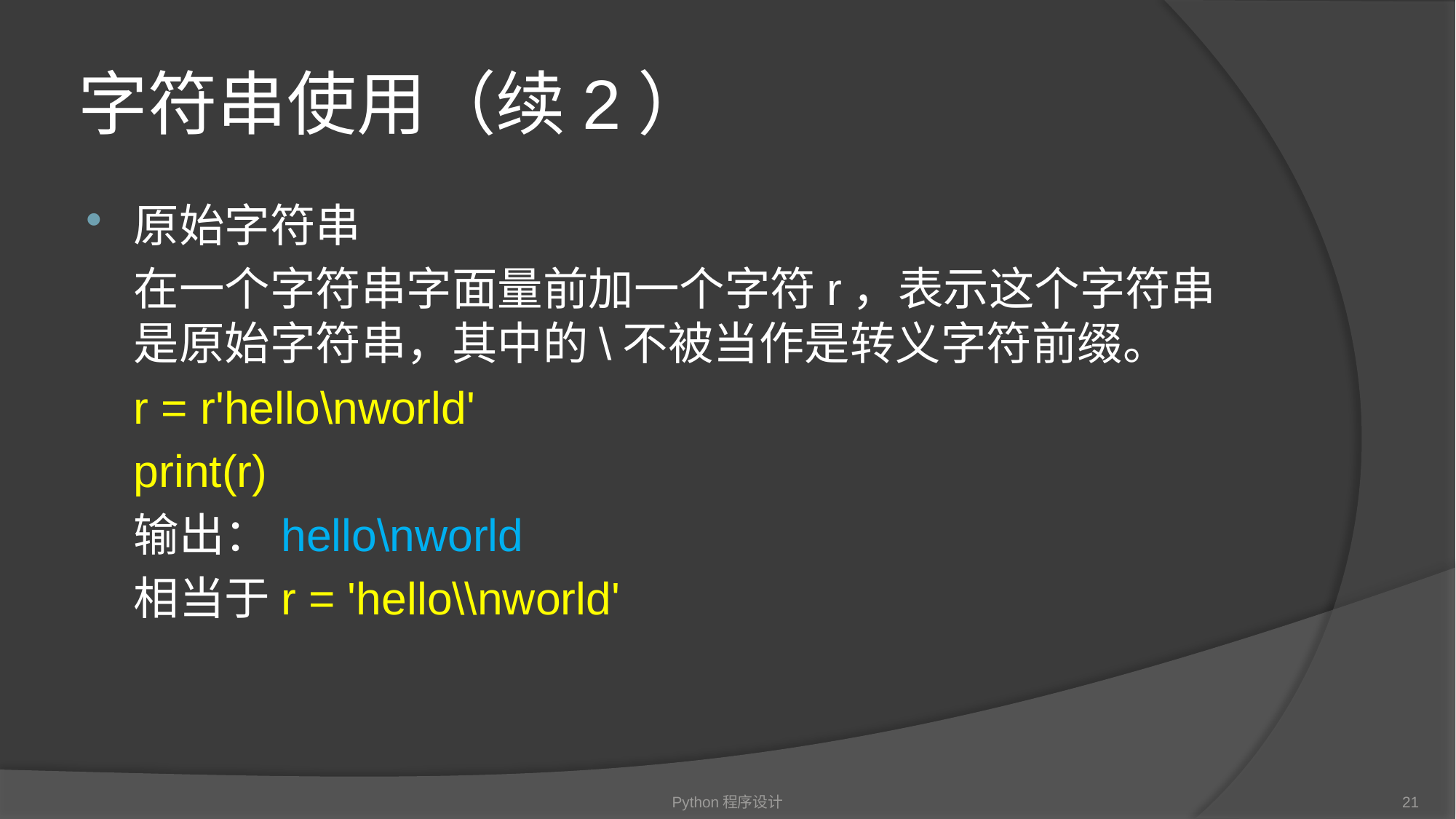

# 字符串使用（续2）
原始字符串
	在一个字符串字面量前加一个字符r，表示这个字符串是原始字符串，其中的\不被当作是转义字符前缀。
	r = r'hello\nworld'
	print(r)
	输出：hello\nworld
	相当于r = 'hello\\nworld'
Python程序设计
21